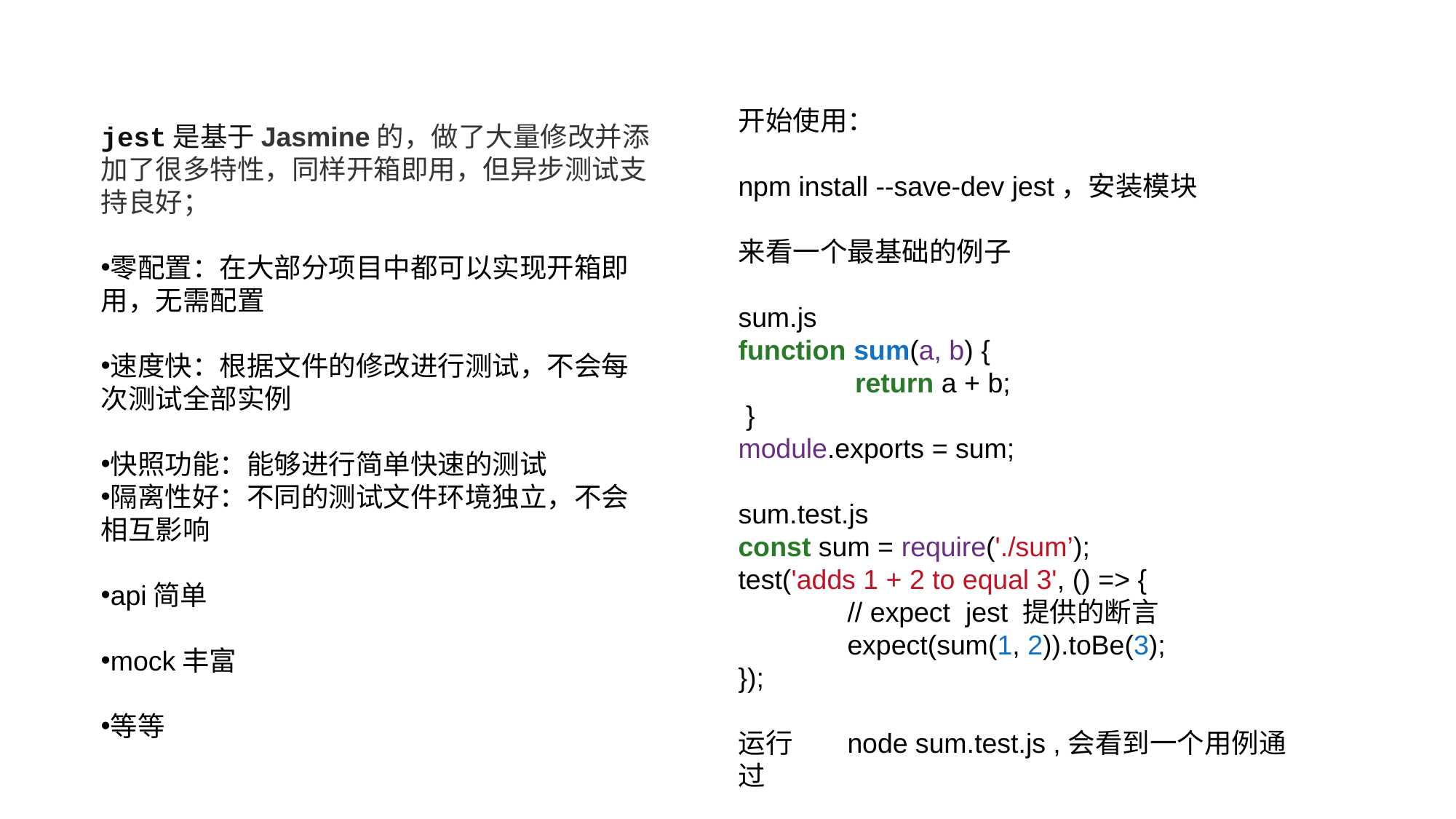

开始使用：

npm install --save-dev jest，安装模块

来看一个最基础的例子

sum.js
function sum(a, b) {
	 return a + b;
 }
module.exports = sum;

sum.test.js
const sum = require('./sum’);
test('adds 1 + 2 to equal 3', () => {
	// expect  jest 提供的断言
	expect(sum(1, 2)).toBe(3);
});

运行	node sum.test.js ,会看到一个用例通过
jest是基于Jasmine的，做了大量修改并添加了很多特性，同样开箱即用，但异步测试支持良好；

零配置：在大部分项目中都可以实现开箱即用，无需配置

速度快：根据文件的修改进行测试，不会每次测试全部实例

快照功能：能够进行简单快速的测试
隔离性好：不同的测试文件环境独立，不会相互影响

api简单

mock丰富

等等